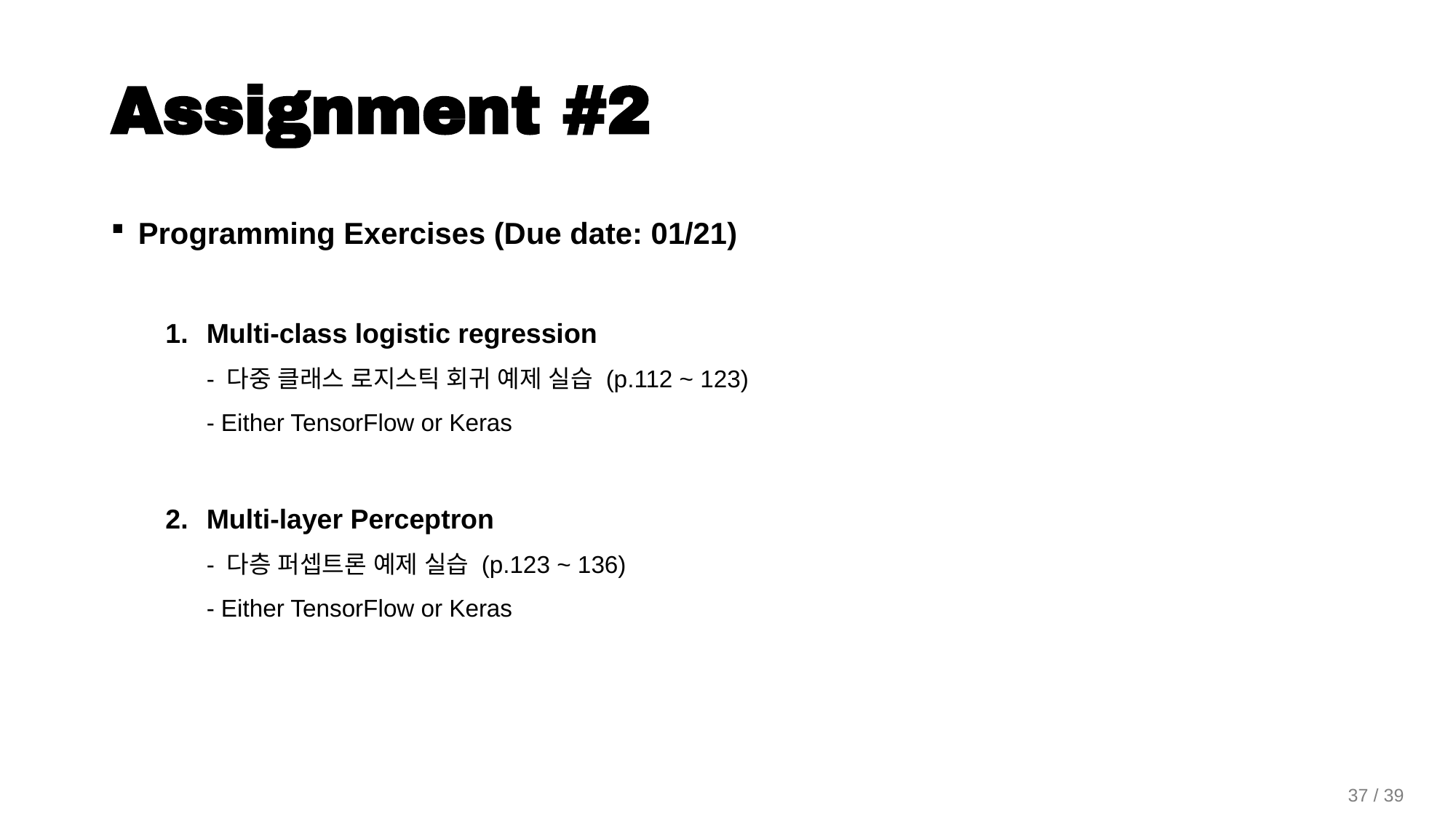

Assignment #2
Programming Exercises (Due date: 01/21)

Multi-class logistic regression
- 다중 클래스 로지스틱 회귀 예제 실습 (p.112 ~ 123)
- Either TensorFlow or Keras
Multi-layer Perceptron
- 다층 퍼셉트론 예제 실습 (p.123 ~ 136)
- Either TensorFlow or Keras